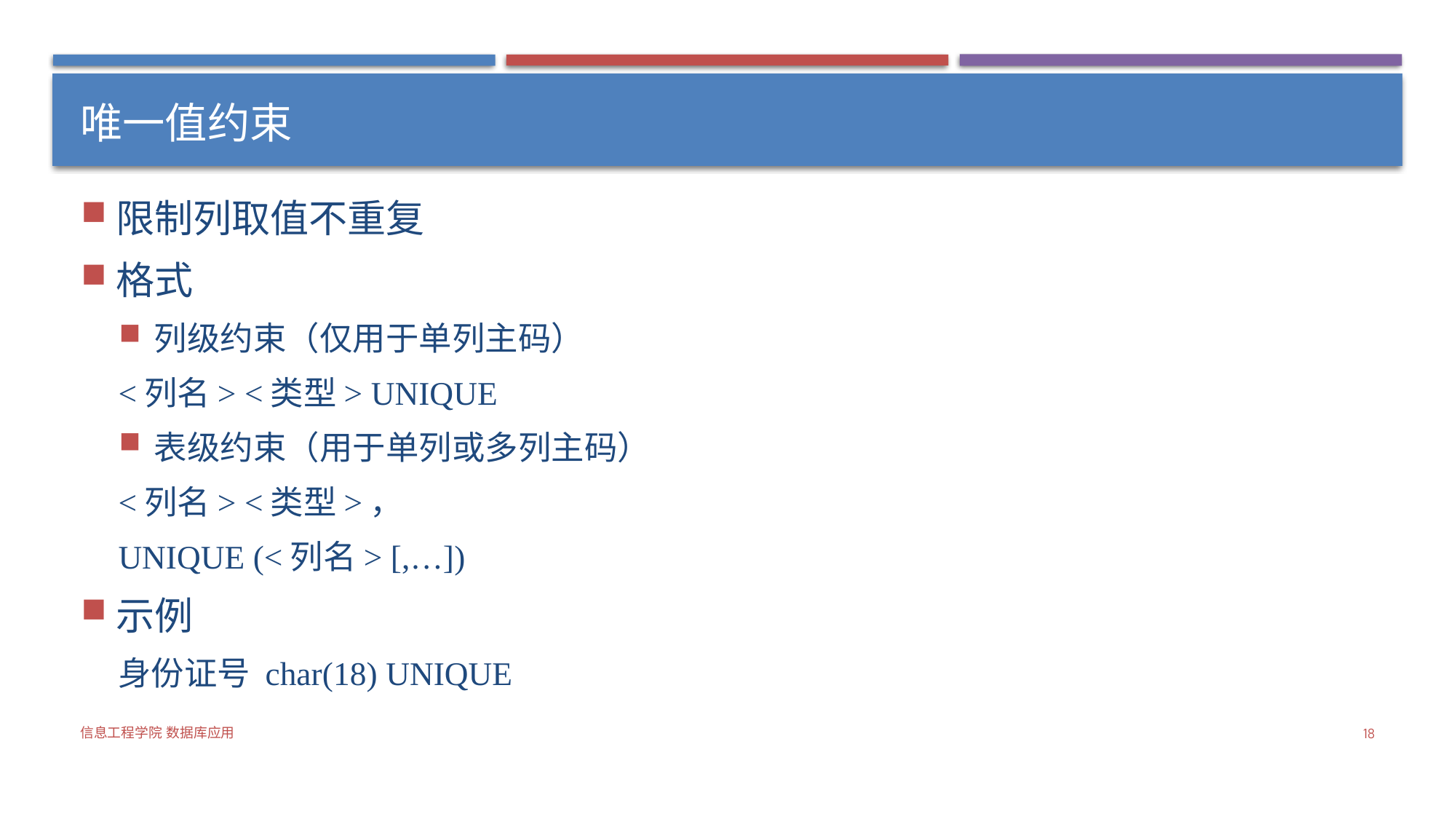

# 唯一值约束
限制列取值不重复
格式
列级约束（仅用于单列主码）
<列名> <类型> UNIQUE
表级约束（用于单列或多列主码）
<列名> <类型>，
UNIQUE (<列名> [,…])
示例
身份证号 char(18) UNIQUE
信息工程学院 数据库应用
18